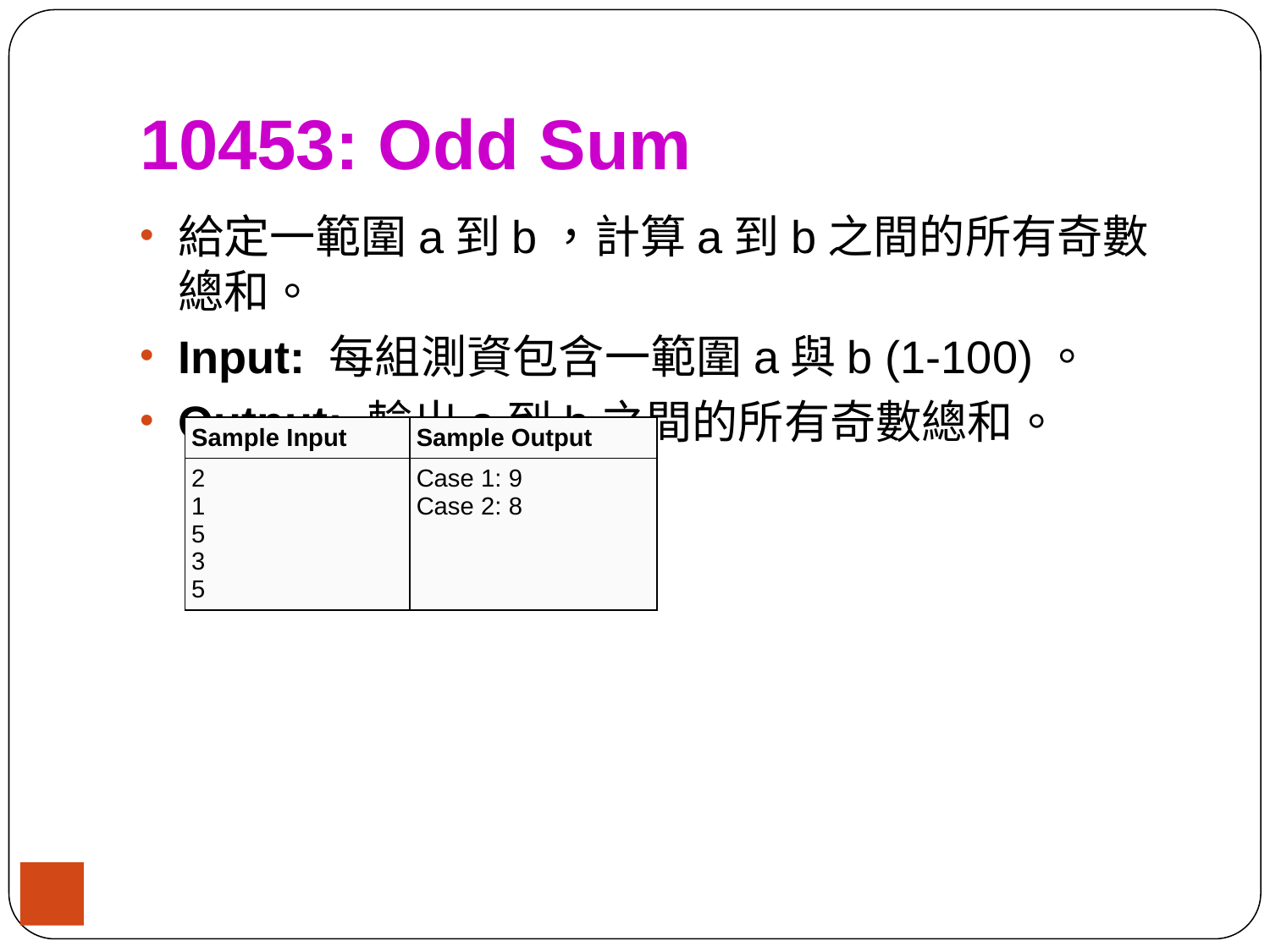

# 10453: Odd Sum
給定一範圍a到b，計算a到b之間的所有奇數總和。
Input: 每組測資包含一範圍a與b (1-100)。
Output: 輸出a到b之間的所有奇數總和。
| Sample Input | Sample Output |
| --- | --- |
| 2 1 5 3 5 | Case 1: 9 Case 2: 8 |